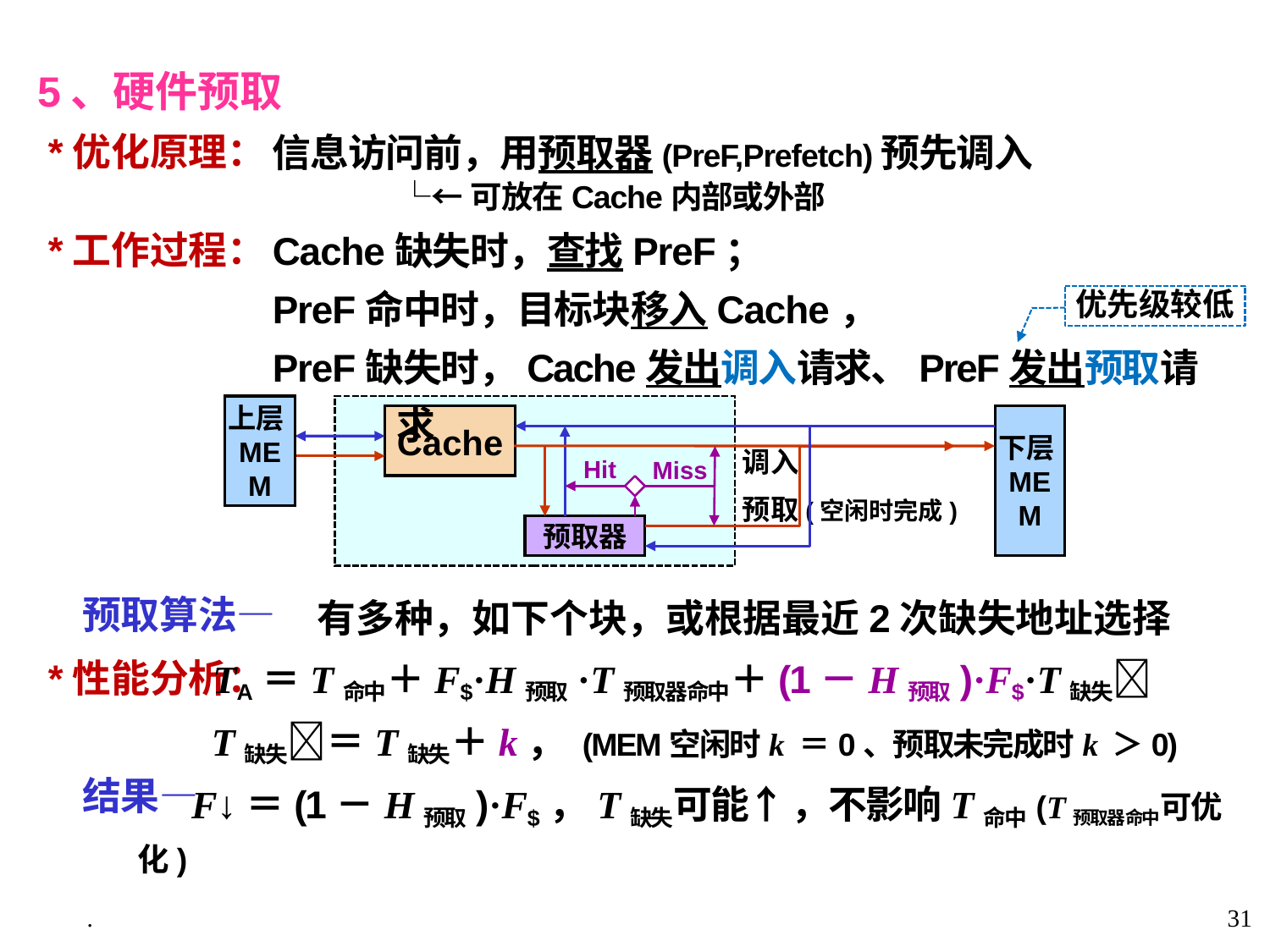

5、硬件预取
 *优化原理：

 *工作过程：

    预取算法—
 *性能分析：

    结果—
信息访问前，用预取器(PreF,Prefetch)预先调入
                    └←可放在Cache内部或外部
Cache缺失时，查找PreF；
PreF命中时，目标块移入Cache，
PreF缺失时，Cache发出调入请求、PreF发出预取请求
优先级较低

上层MEM
Cache
下层MEM

预取器
调入
Hit
Miss

预取(空闲时完成)
有多种，如下个块，或根据最近2次缺失地址选择
       TA＝T命中＋F$·H预取·T预取器命中＋(1－H预取)·F$·T缺失′
        T缺失′＝T缺失＋k， (MEM空闲时k ＝0、预取未完成时k ＞0)
     F↓＝(1－H预取)·F$，T缺失可能↑ ，不影响T命中(T预取器命中可优化)
.
31